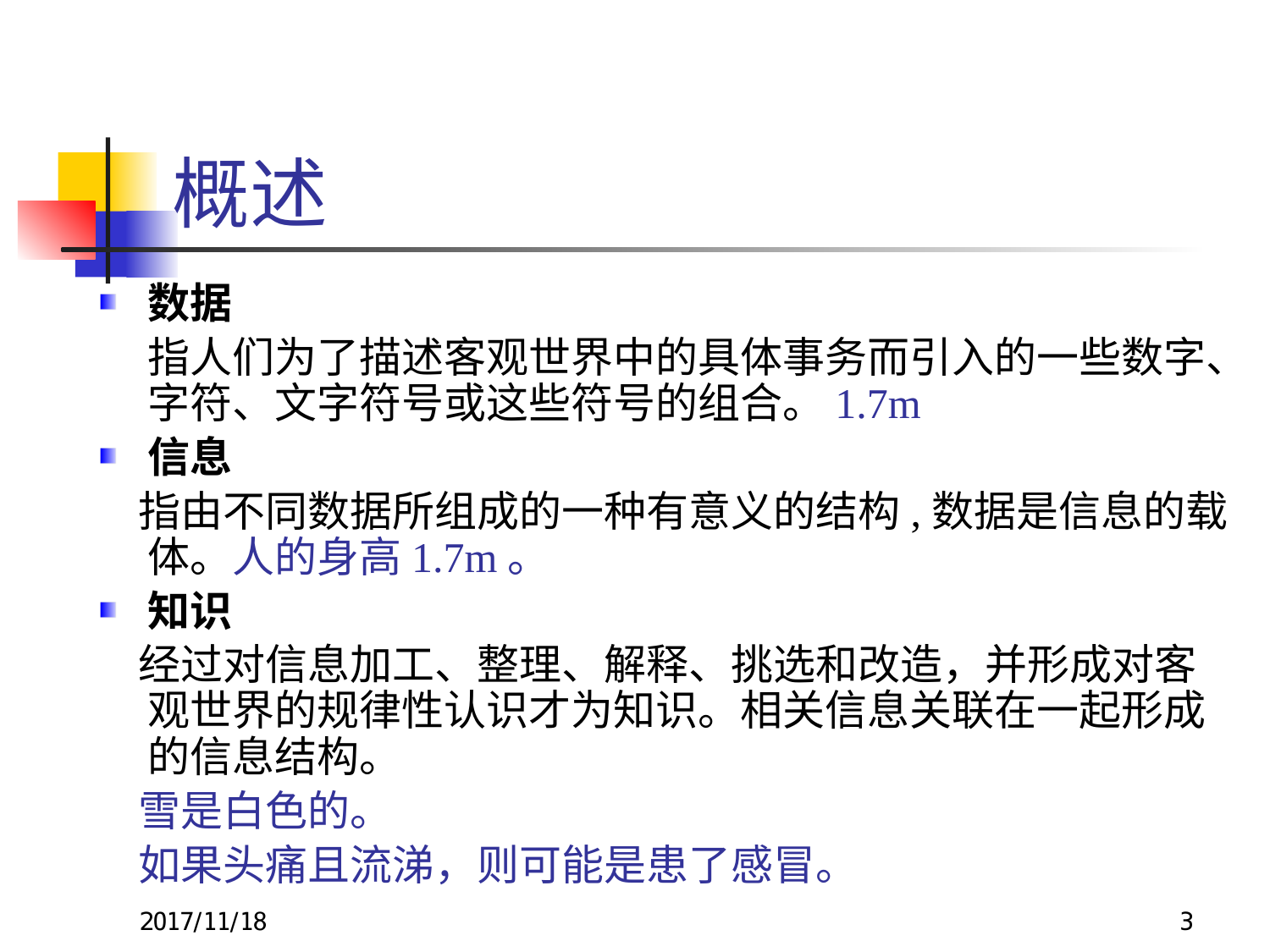

# 概述
数据
    指人们为了描述客观世界中的具体事务而引入的一些数字、字符、文字符号或这些符号的组合。1.7m
信息
   指由不同数据所组成的一种有意义的结构,数据是信息的载体。人的身高1.7m。
知识
   经过对信息加工、整理、解释、挑选和改造，并形成对客观世界的规律性认识才为知识。相关信息关联在一起形成的信息结构。
   雪是白色的。
   如果头痛且流涕，则可能是患了感冒。

2017/11/18
3